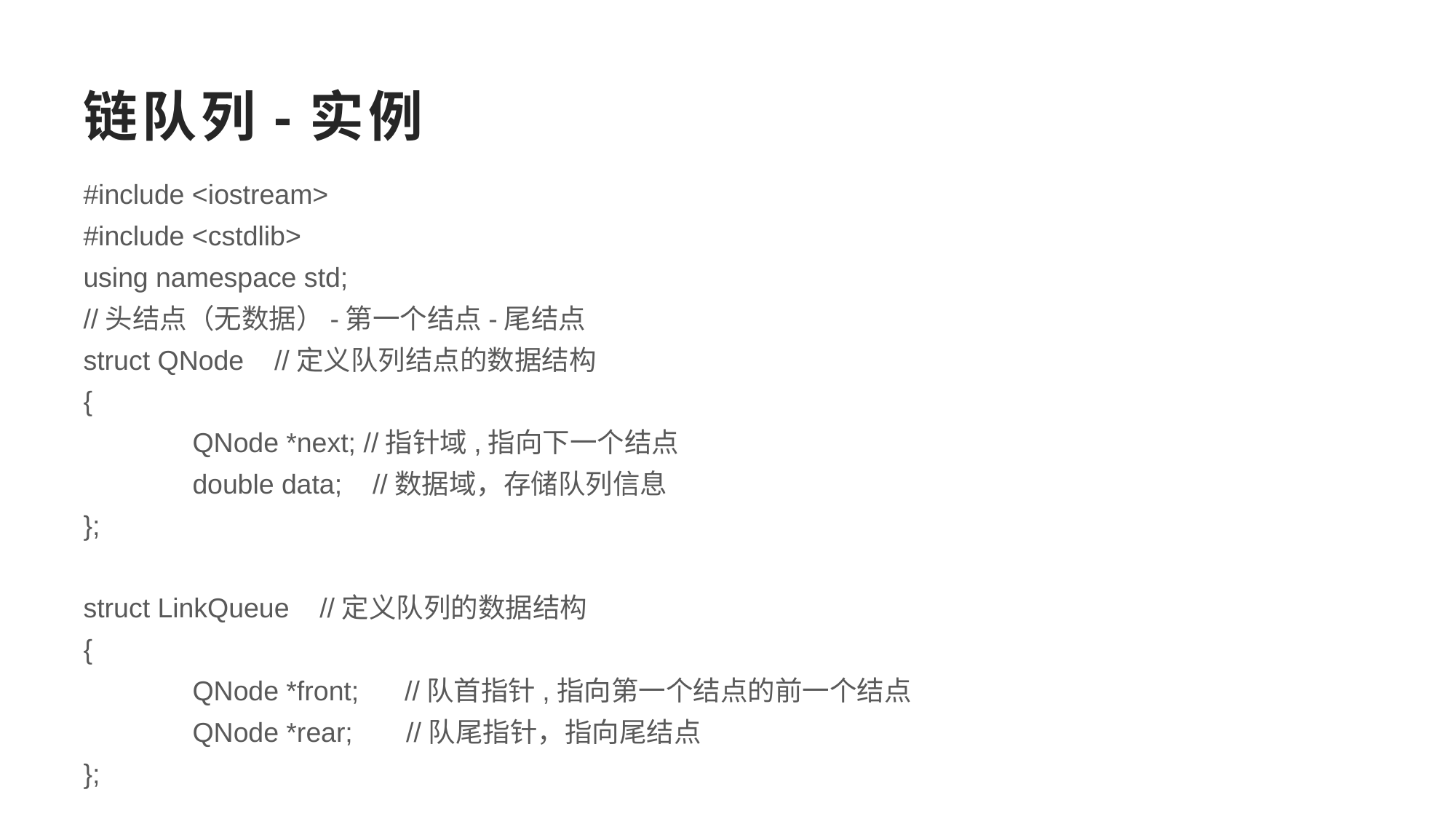

# 链队列-实例
#include <iostream>
#include <cstdlib>
using namespace std;
//头结点（无数据）-第一个结点-尾结点
struct QNode    //定义队列结点的数据结构
{
	QNode *next; //指针域,指向下一个结点
	double data;    //数据域，存储队列信息
};

struct LinkQueue    //定义队列的数据结构
{
	QNode *front;      //队首指针,指向第一个结点的前一个结点
	QNode *rear;       //队尾指针，指向尾结点
};